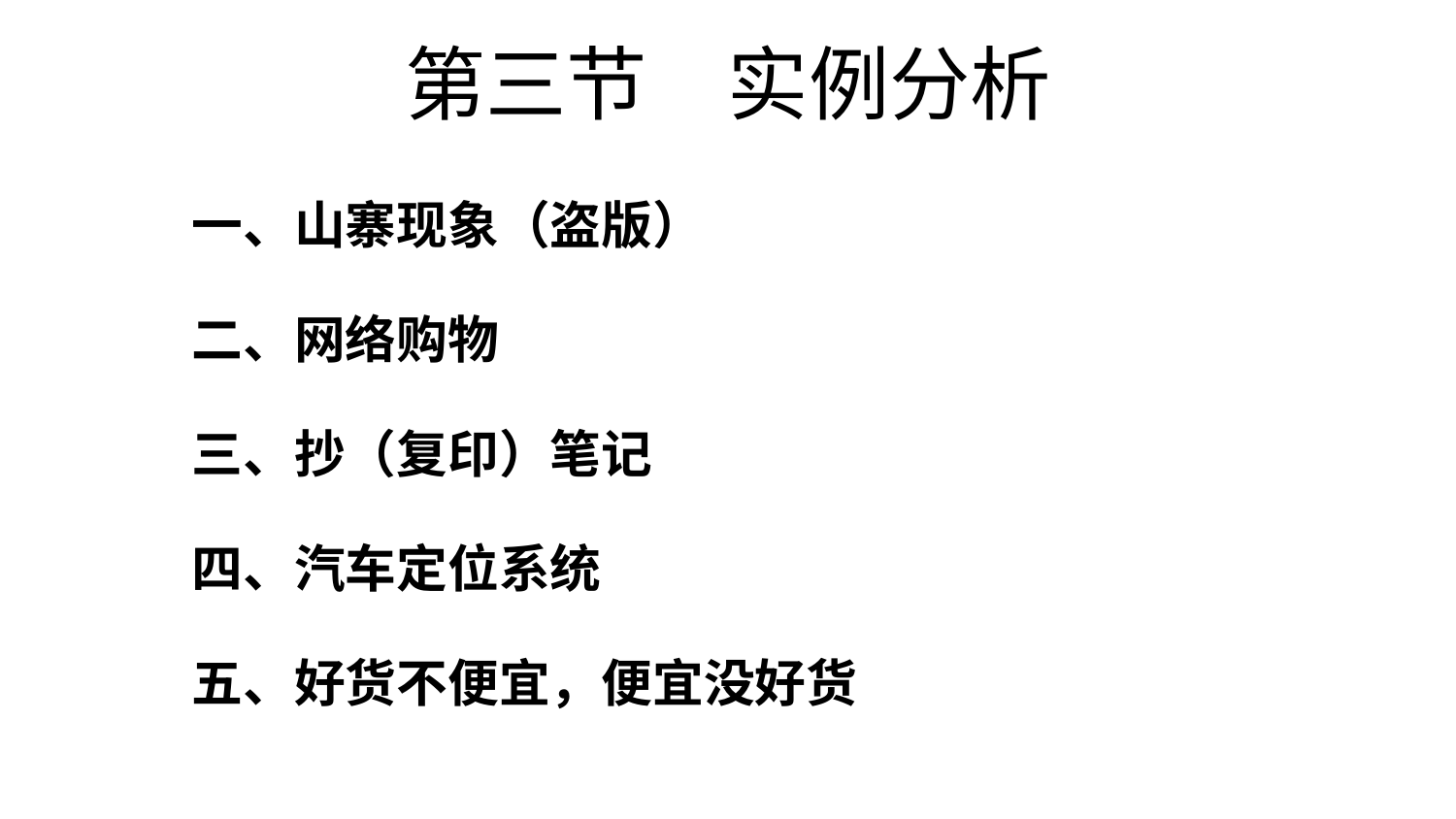

第三节　实例分析
一、山寨现象（盗版）
二、网络购物
三、抄（复印）笔记
四、汽车定位系统
五、好货不便宜，便宜没好货